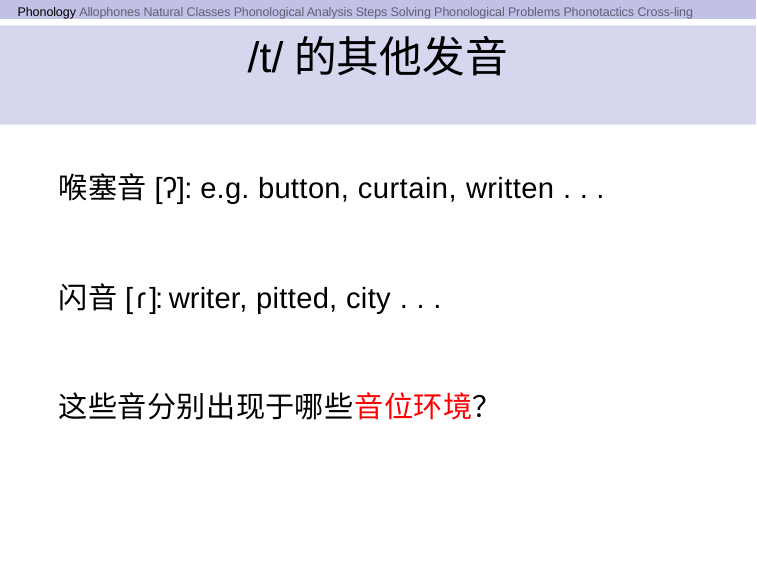

Phonology Allophones Natural Classes Phonological Analysis Steps Solving Phonological Problems Phonotactics Cross-ling
# /t/的其他发音
喉塞音[ʔ]: e.g. button, curtain, written . . .

闪音[ ɾ ]: writer, pitted, city . . .

这些音分别出现于哪些音位环境？